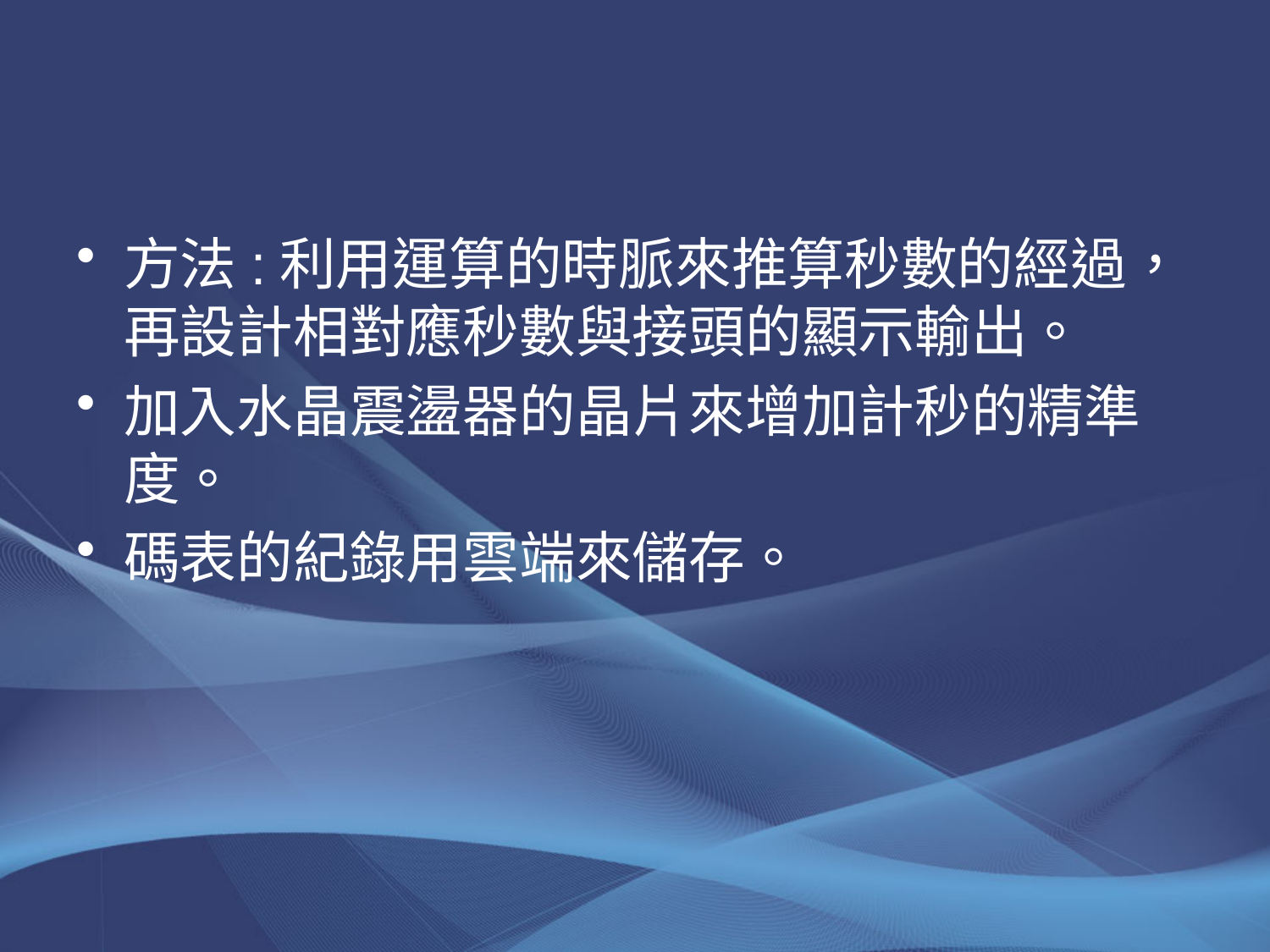

方法:利用運算的時脈來推算秒數的經過，再設計相對應秒數與接頭的顯示輸出。
加入水晶震盪器的晶片來增加計秒的精準度。
碼表的紀錄用雲端來儲存。